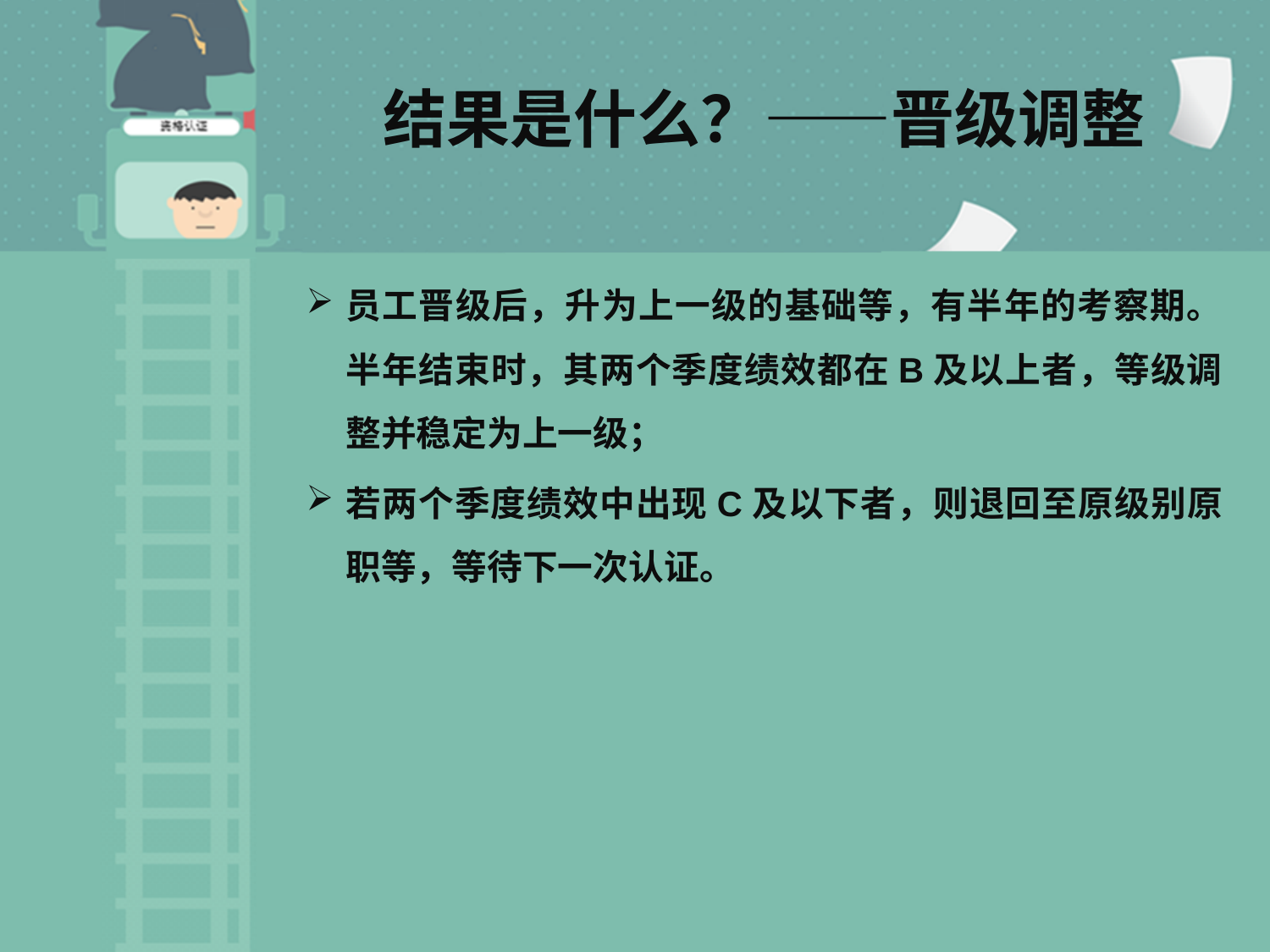

# 结果是什么？——晋级调整
员工晋级后，升为上一级的基础等，有半年的考察期。半年结束时，其两个季度绩效都在B及以上者，等级调整并稳定为上一级；
若两个季度绩效中出现C及以下者，则退回至原级别原职等，等待下一次认证。